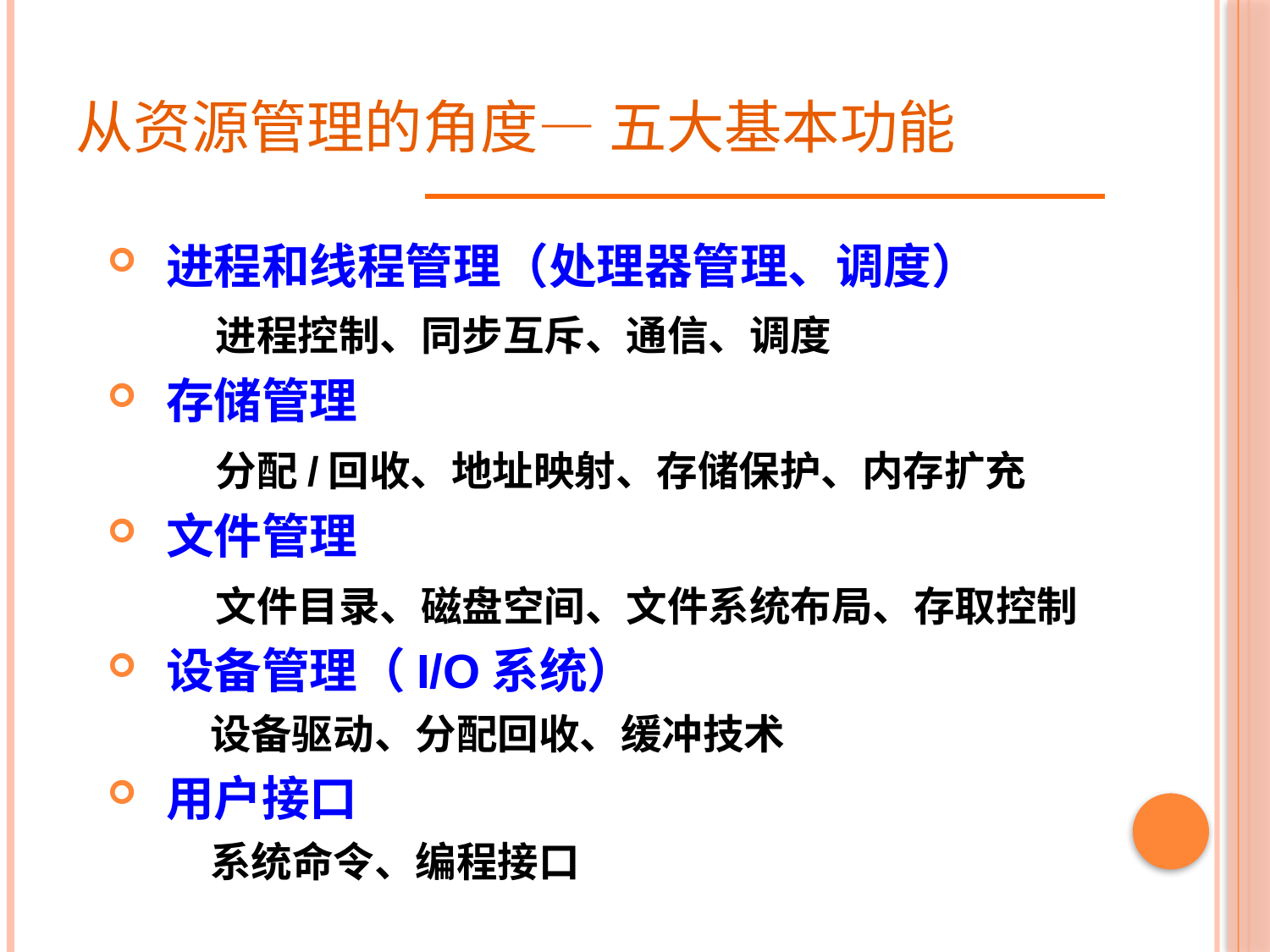

# 从资源管理的角度— 五大基本功能
 进程和线程管理（处理器管理、调度）
         进程控制、同步互斥、通信、调度
 存储管理
         分配/回收、地址映射、存储保护、内存扩充
 文件管理
         文件目录、磁盘空间、文件系统布局、存取控制
 设备管理（I/O系统）
          设备驱动、分配回收、缓冲技术
 用户接口
          系统命令、编程接口